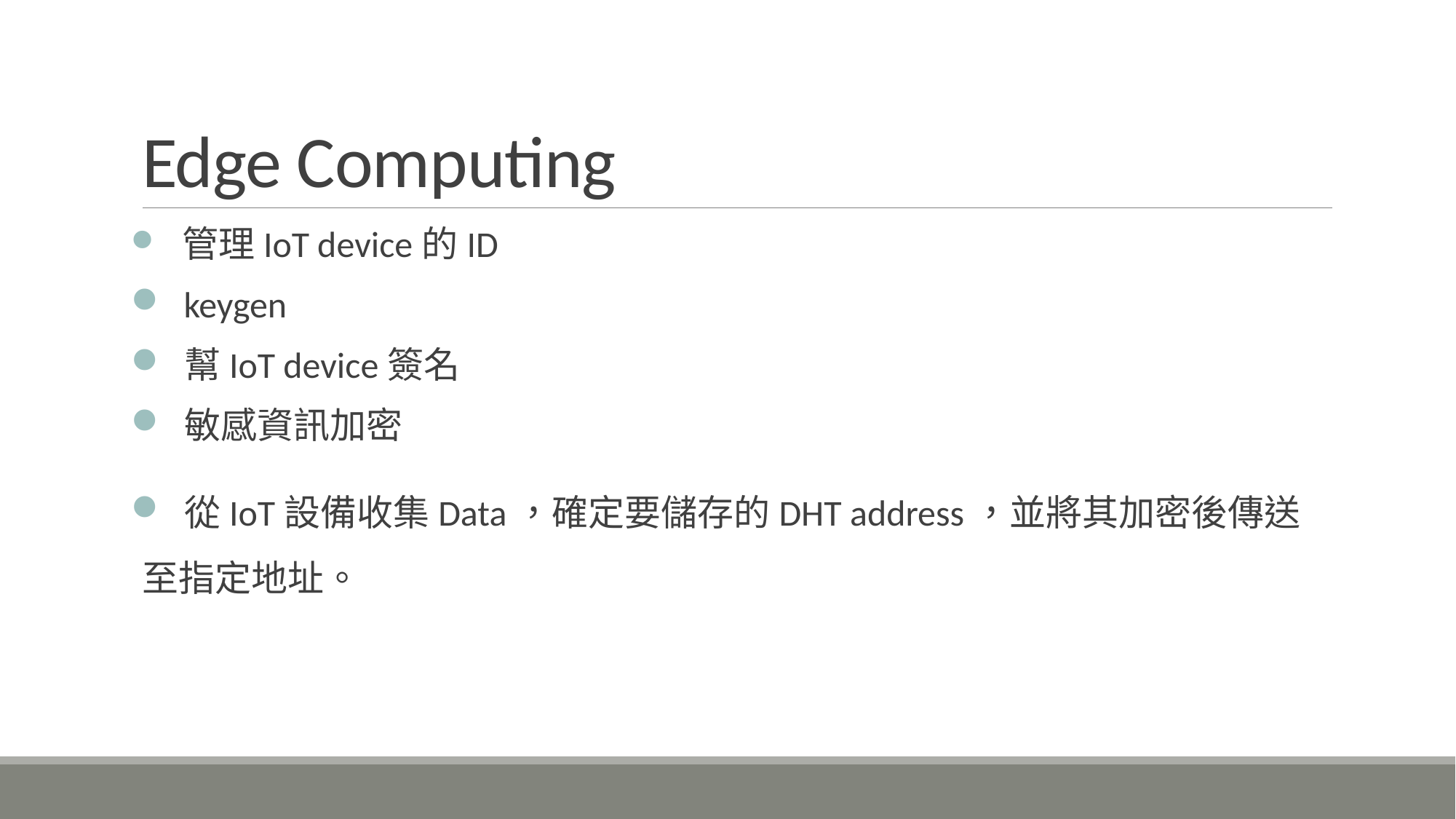

# Edge Computing
  管理IoT device的ID
  keygen
 幫IoT device簽名
 敏感資訊加密
 從IoT設備收集Data，確定要儲存的DHT address，並將其加密後傳送至指定地址。